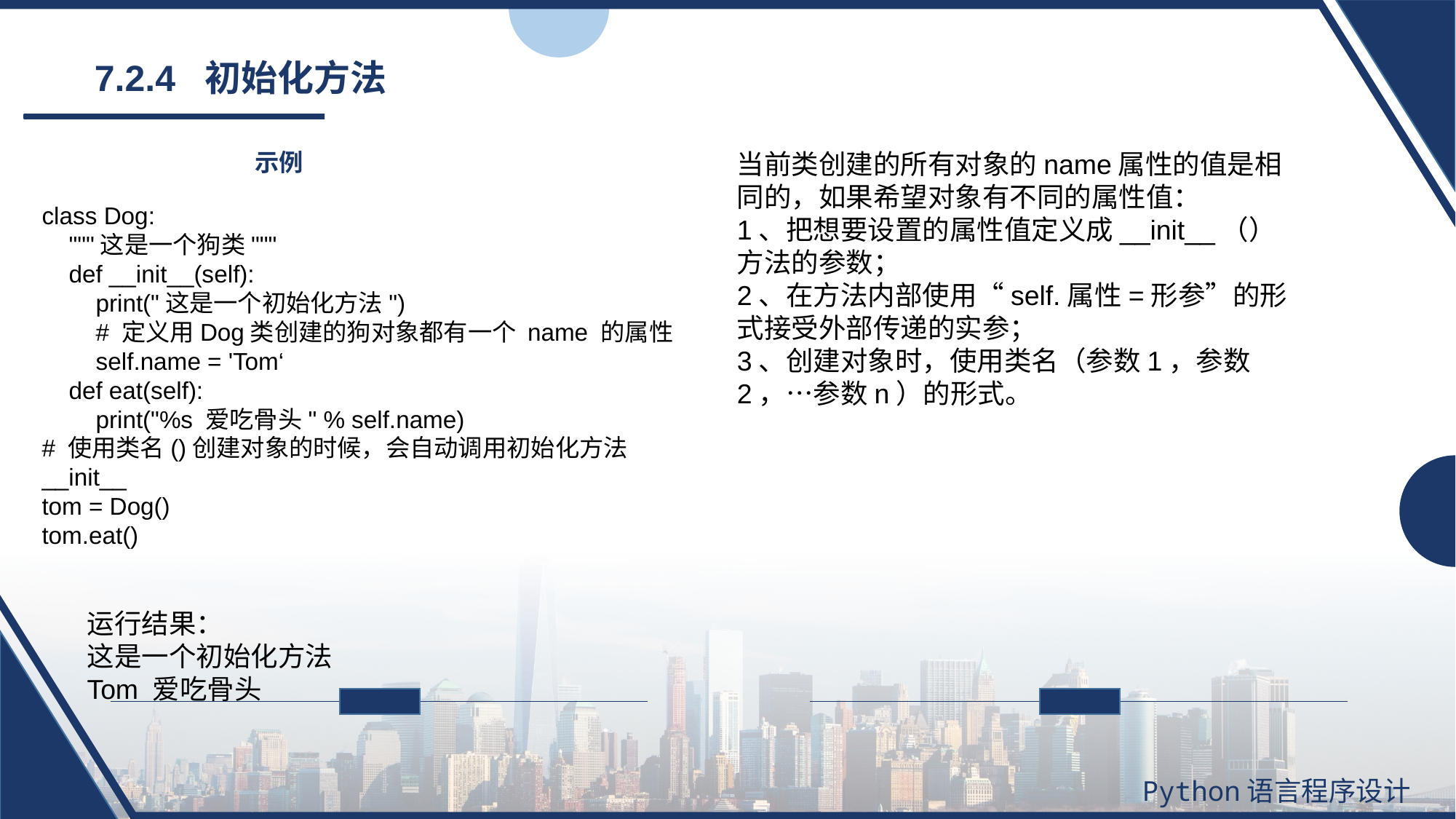

# 7.2.4  初始化方法
示例
当前类创建的所有对象的name属性的值是相同的，如果希望对象有不同的属性值：
1、把想要设置的属性值定义成__init__（）方法的参数；
2、在方法内部使用“self.属性=形参”的形式接受外部传递的实参；
3、创建对象时，使用类名（参数1，参数2，…参数n）的形式。
class Dog:
    """这是一个狗类"""
    def __init__(self):
        print("这是一个初始化方法")
        # 定义用Dog类创建的狗对象都有一个 name 的属性
        self.name = 'Tom‘
    def eat(self):
        print("%s 爱吃骨头" % self.name)
# 使用类名()创建对象的时候，会自动调用初始化方法 __init__
tom = Dog()
tom.eat()
运行结果：
这是一个初始化方法
Tom 爱吃骨头